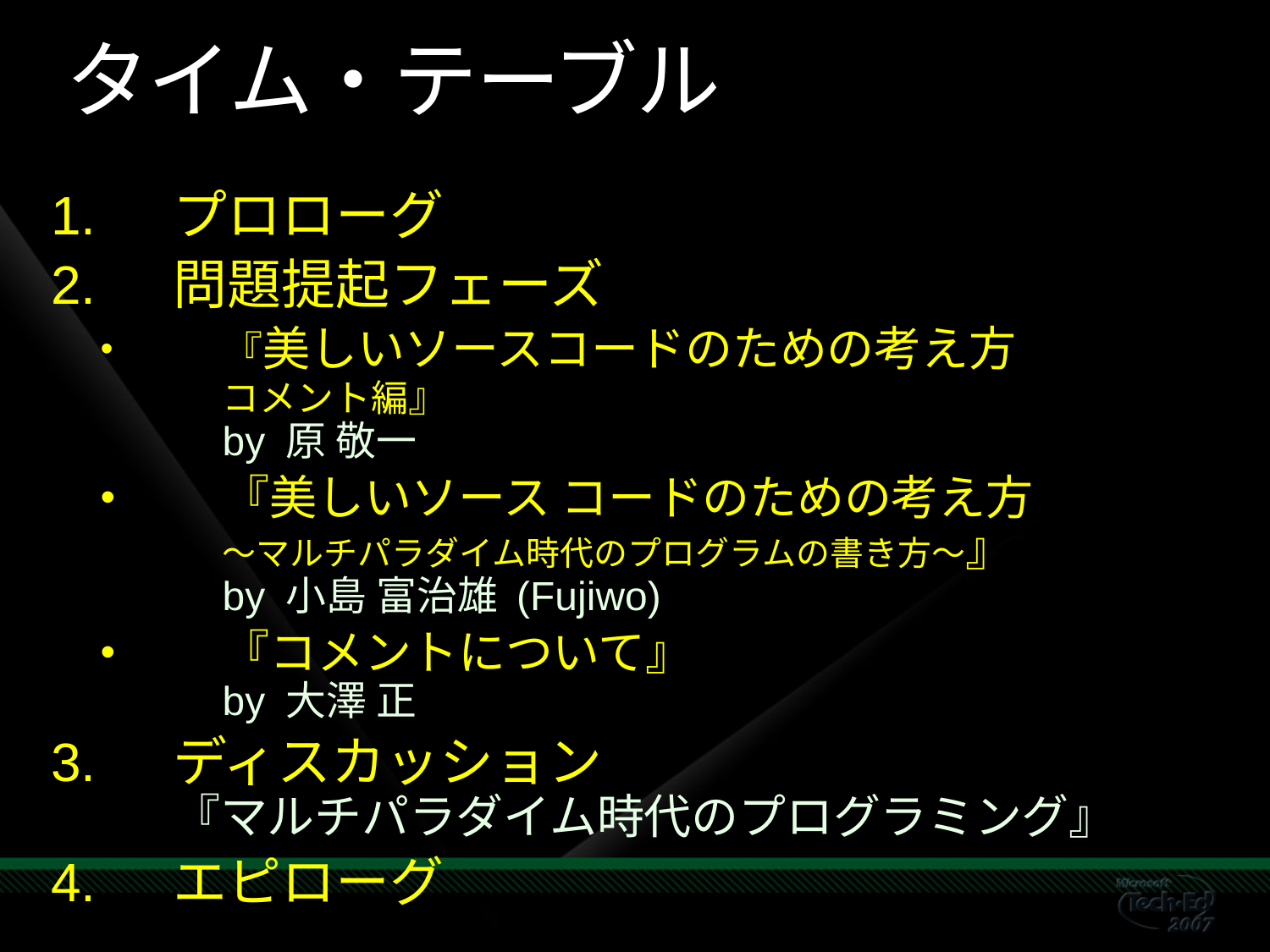

# タイム・テーブル
プロローグ
問題提起フェーズ
『美しいソースコードのための考え方
コメント編』
by 原 敬一
『美しいソース コードのための考え方
～マルチパラダイム時代のプログラムの書き方～』
by 小島 富治雄 (Fujiwo)
『コメントについて』
by 大澤 正
ディスカッション
『マルチパラダイム時代のプログラミング』
エピローグ